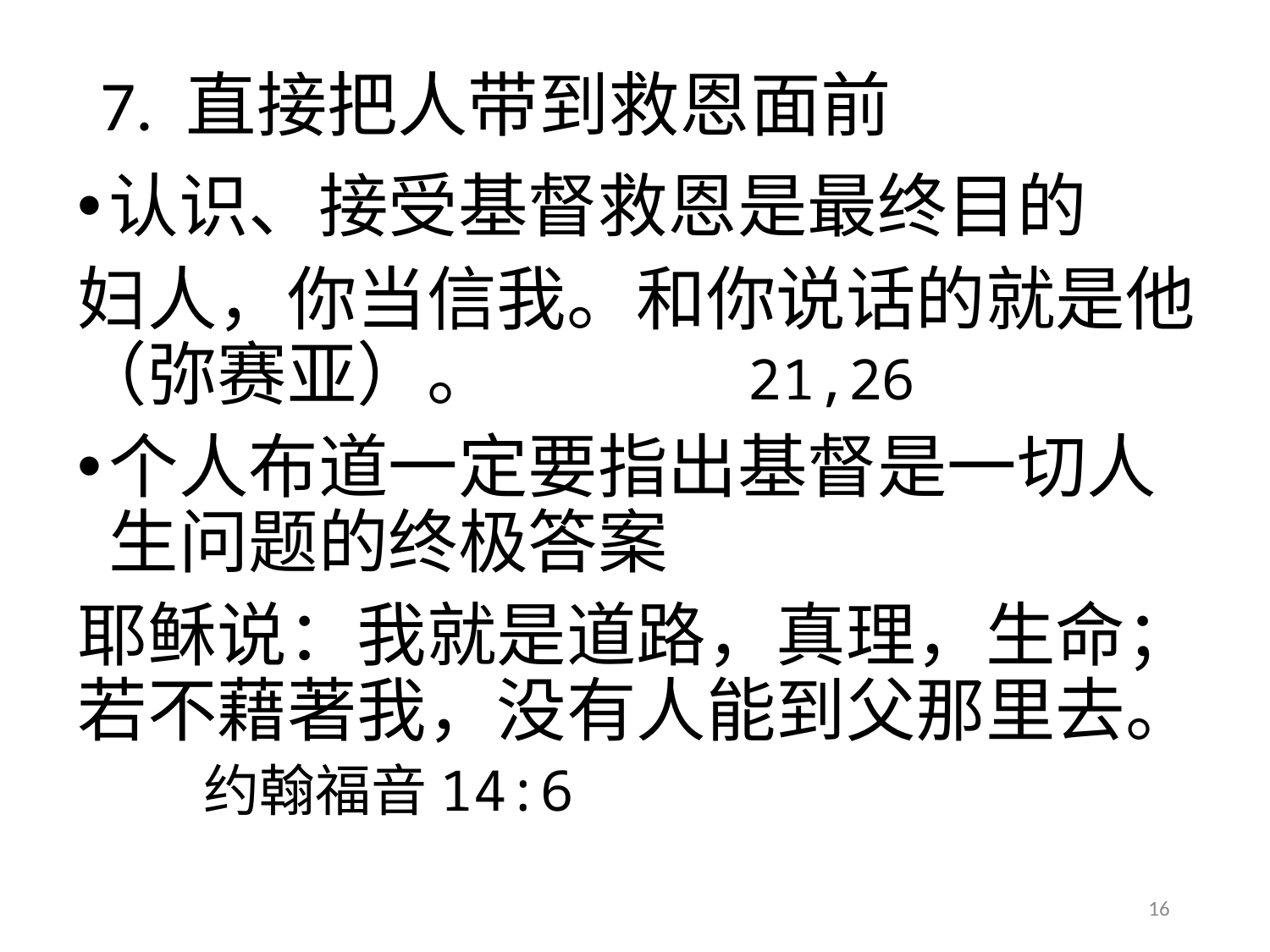

# 7. 直接把人带到救恩面前
认识、接受基督救恩是最终目的
妇人，你当信我。和你说话的就是他（弥赛亚）。               21,26
个人布道一定要指出基督是一切人生问题的终极答案
耶稣说：我就是道路，真理，生命；若不藉著我，没有人能到父那里去。
						约翰福音14:6
16